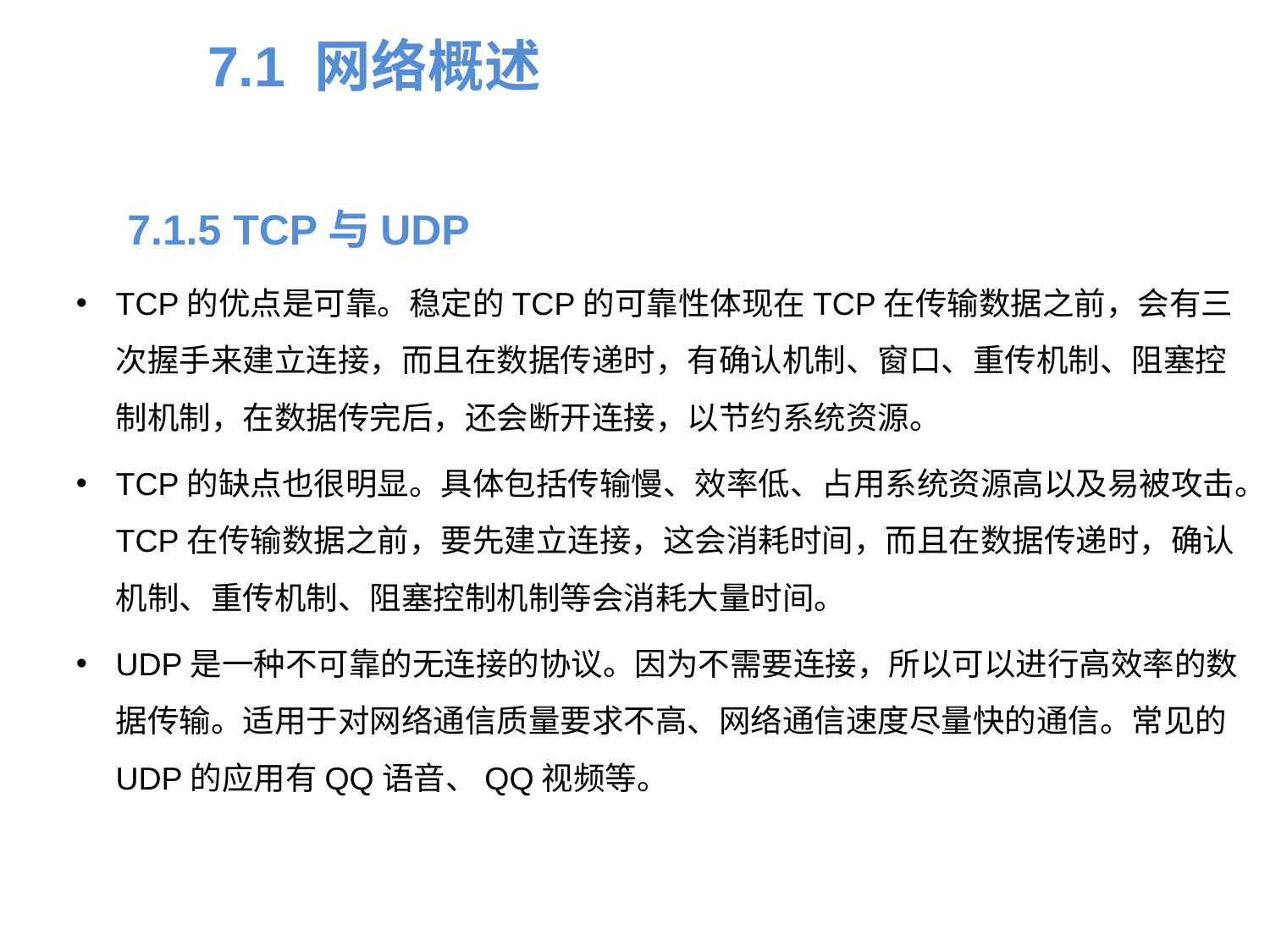

7.1 网络概述
7.1.5 TCP与UDP
TCP的优点是可靠。稳定的TCP的可靠性体现在TCP在传输数据之前，会有三次握手来建立连接，而且在数据传递时，有确认机制、窗口、重传机制、阻塞控制机制，在数据传完后，还会断开连接，以节约系统资源。
TCP的缺点也很明显。具体包括传输慢、效率低、占用系统资源高以及易被攻击。TCP在传输数据之前，要先建立连接，这会消耗时间，而且在数据传递时，确认机制、重传机制、阻塞控制机制等会消耗大量时间。
UDP是一种不可靠的无连接的协议。因为不需要连接，所以可以进行高效率的数据传输。适用于对网络通信质量要求不高、网络通信速度尽量快的通信。常见的UDP的应用有QQ语音、QQ视频等。